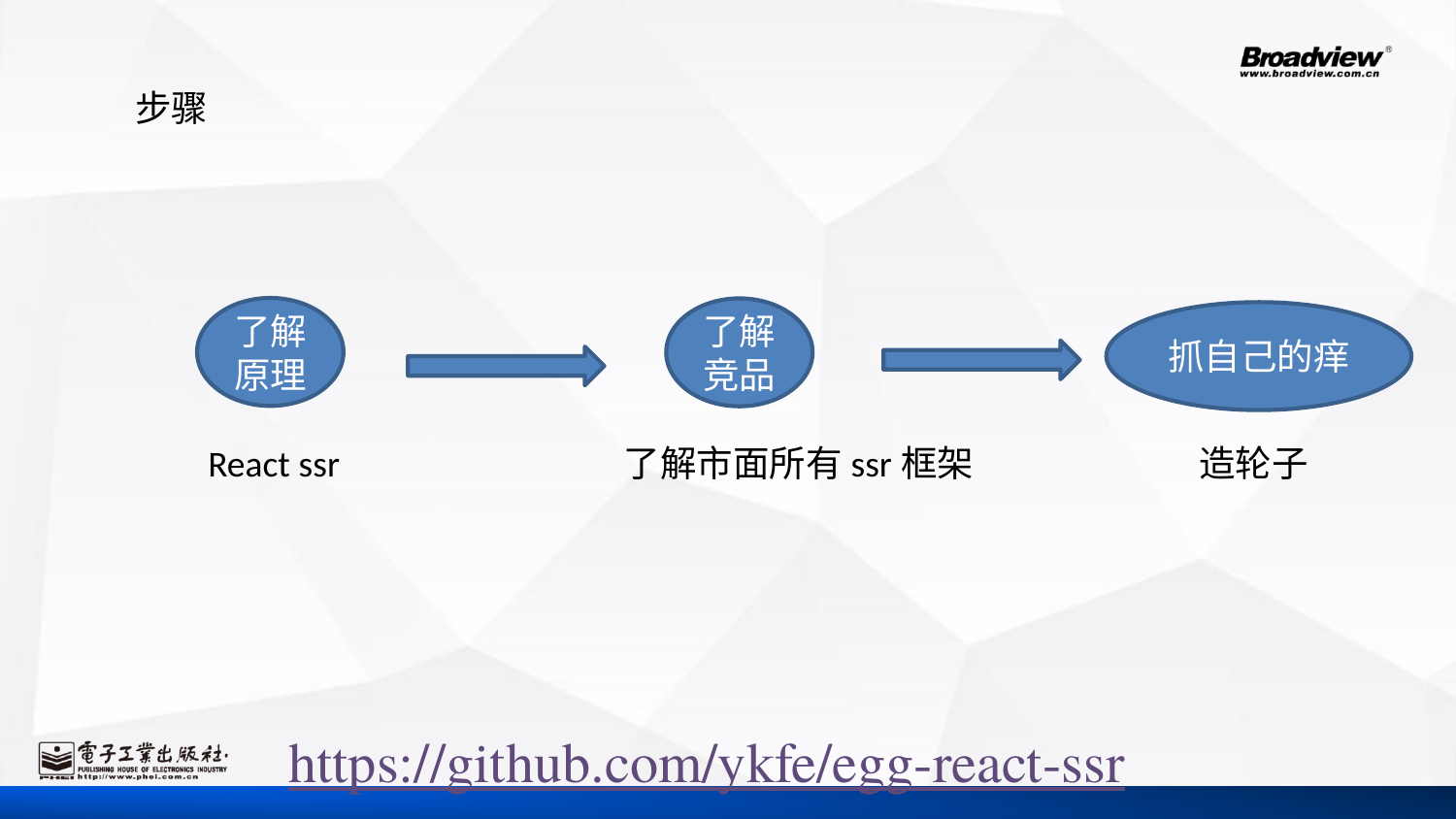

步骤
了解原理
了解竞品
抓自己的痒

React ssr
了解市面所有ssr框架
造轮子
https://github.com/ykfe/egg-react-ssr